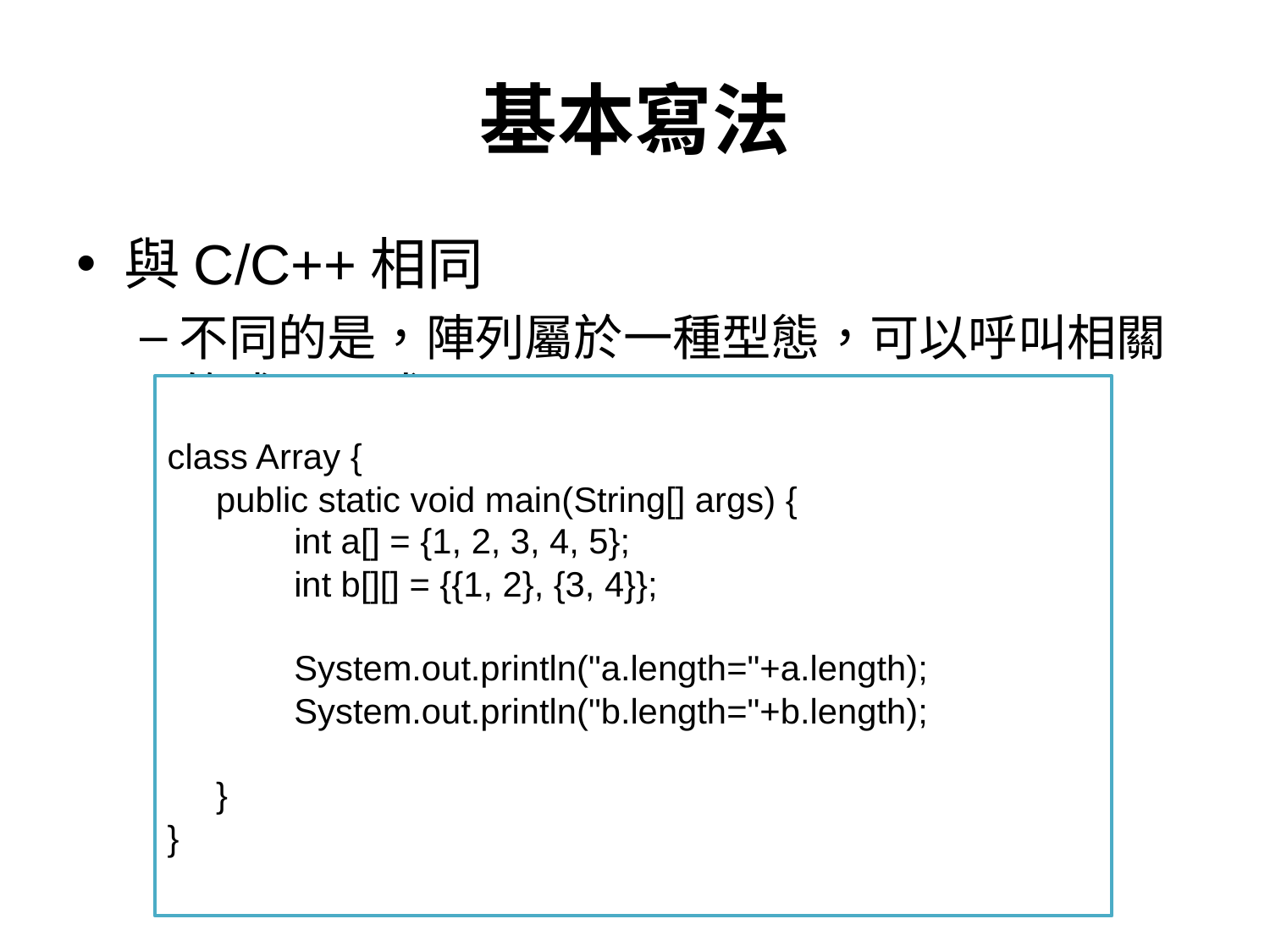

# 基本寫法
與C/C++相同
不同的是，陣列屬於一種型態，可以呼叫相關的成員函式
class Array {
     public static void main(String[] args) {
             int a[] = {1, 2, 3, 4, 5};
             int b[][] = {{1, 2}, {3, 4}};

             System.out.println("a.length="+a.length);
             System.out.println("b.length="+b.length);

     }
}